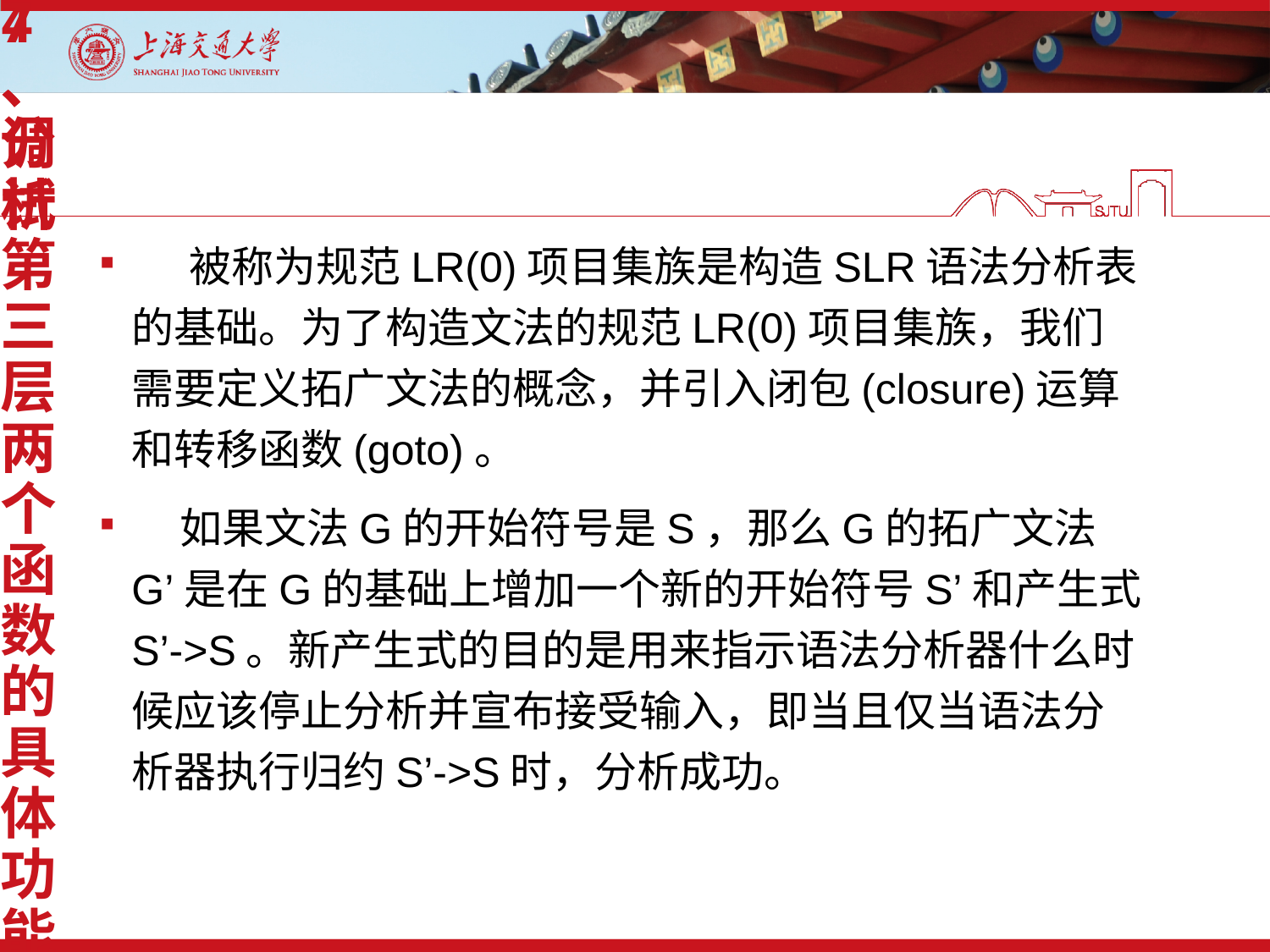

4、分析第三层两个函数的具体功能
7、调试
#
     被称为规范LR(0)项目集族是构造SLR语法分析表的基础。为了构造文法的规范LR(0)项目集族，我们需要定义拓广文法的概念，并引入闭包(closure)运算和转移函数(goto)。
    如果文法G的开始符号是S，那么G的拓广文法G’是在G的基础上增加一个新的开始符号S’和产生式S’->S。新产生式的目的是用来指示语法分析器什么时候应该停止分析并宣布接受输入，即当且仅当语法分析器执行归约S’->S时，分析成功。